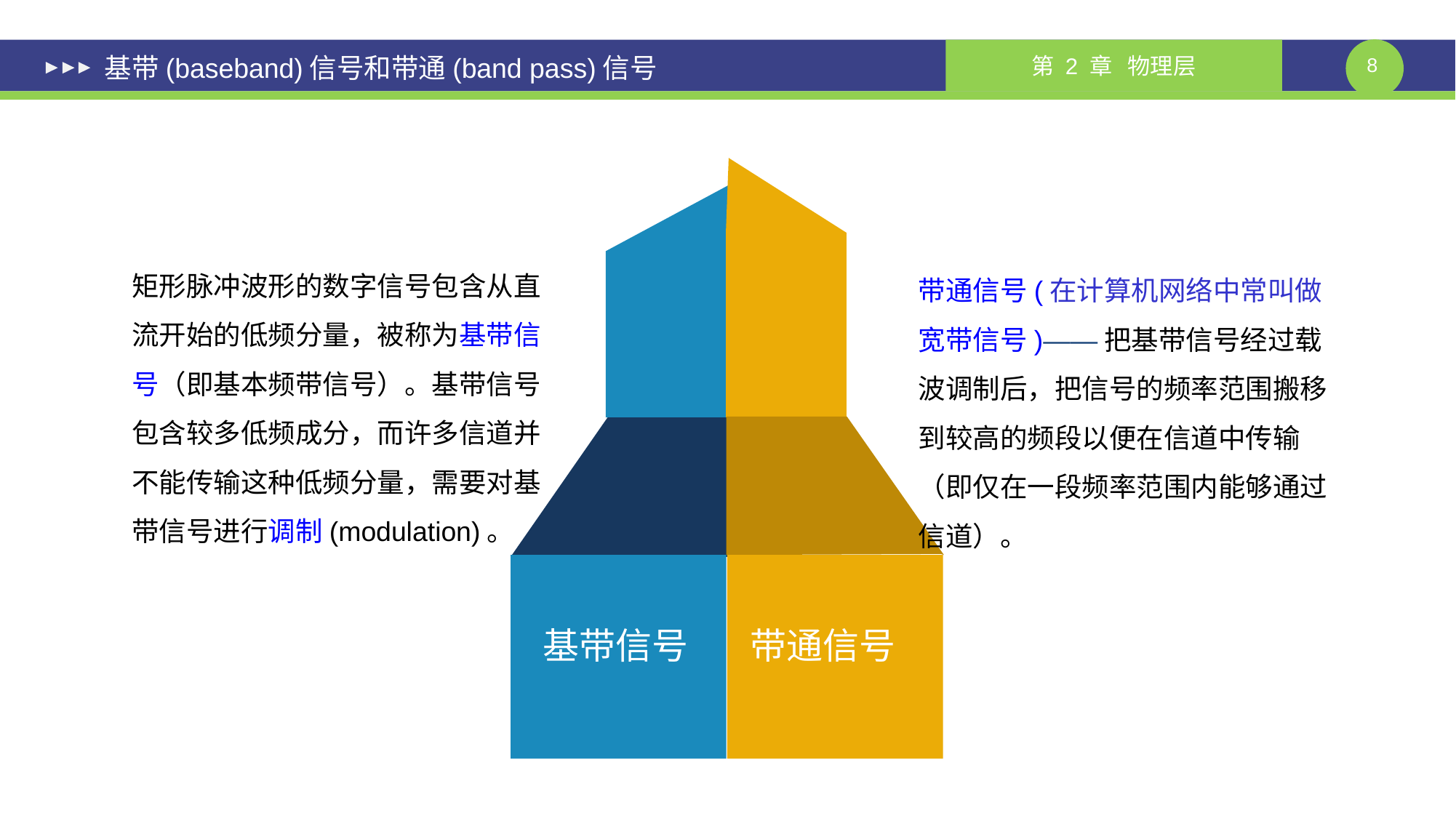

# 基带(baseband)信号和带通(band pass)信号

矩形脉冲波形的数字信号包含从直流开始的低频分量，被称为基带信号（即基本频带信号）。基带信号包含较多低频成分，而许多信道并不能传输这种低频分量，需要对基带信号进行调制(modulation)。
带通信号(在计算机网络中常叫做宽带信号)——把基带信号经过载波调制后，把信号的频率范围搬移到较高的频段以便在信道中传输（即仅在一段频率范围内能够通过信道）。

基带信号
带通信号